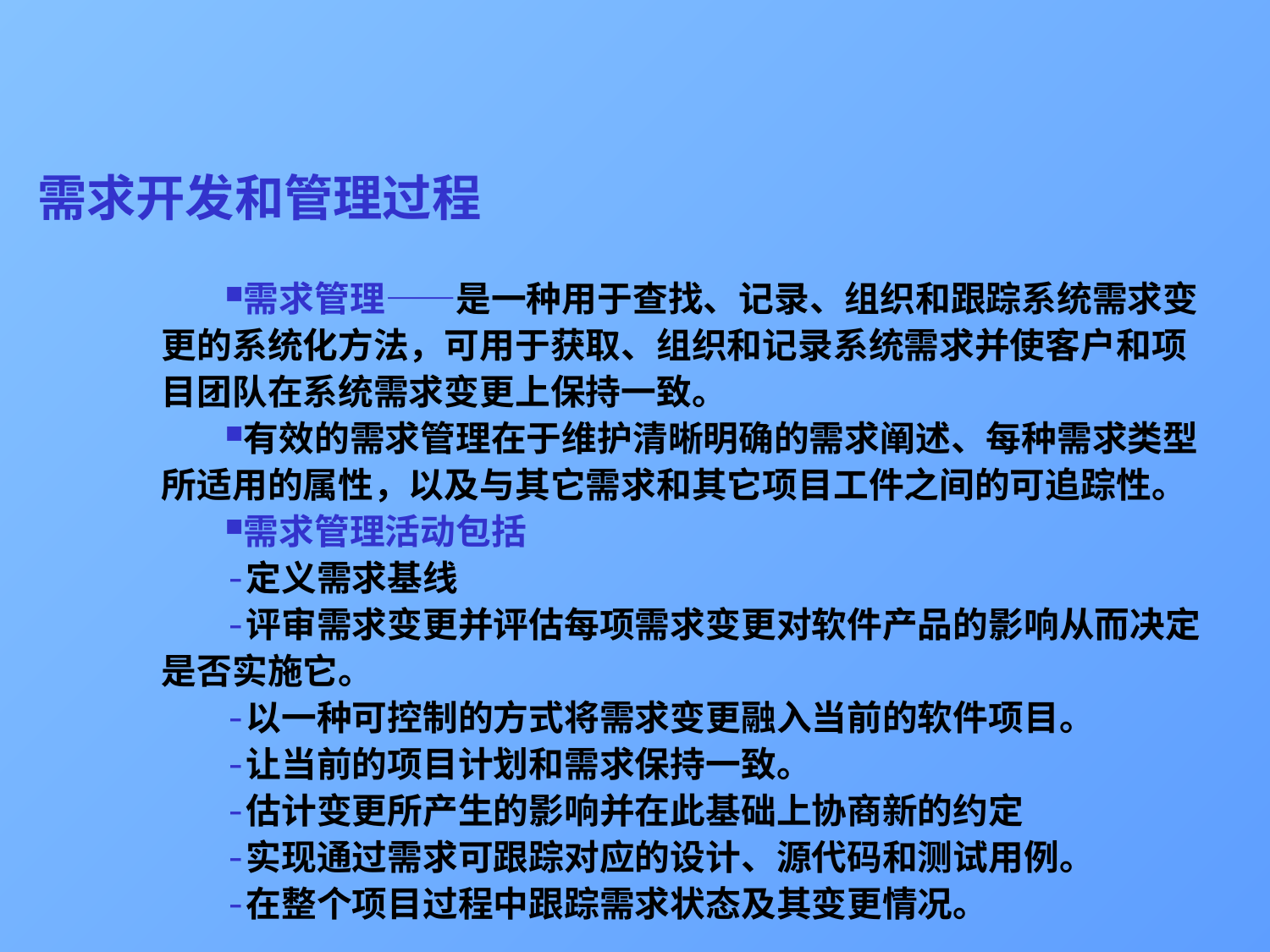

# 需求开发和管理过程
需求管理——是一种用于查找、记录、组织和跟踪系统需求变更的系统化方法，可用于获取、组织和记录系统需求并使客户和项目团队在系统需求变更上保持一致。
有效的需求管理在于维护清晰明确的需求阐述、每种需求类型所适用的属性，以及与其它需求和其它项目工件之间的可追踪性。
需求管理活动包括
定义需求基线
评审需求变更并评估每项需求变更对软件产品的影响从而决定是否实施它。
以一种可控制的方式将需求变更融入当前的软件项目。
让当前的项目计划和需求保持一致。
估计变更所产生的影响并在此基础上协商新的约定
实现通过需求可跟踪对应的设计、源代码和测试用例。
在整个项目过程中跟踪需求状态及其变更情况。